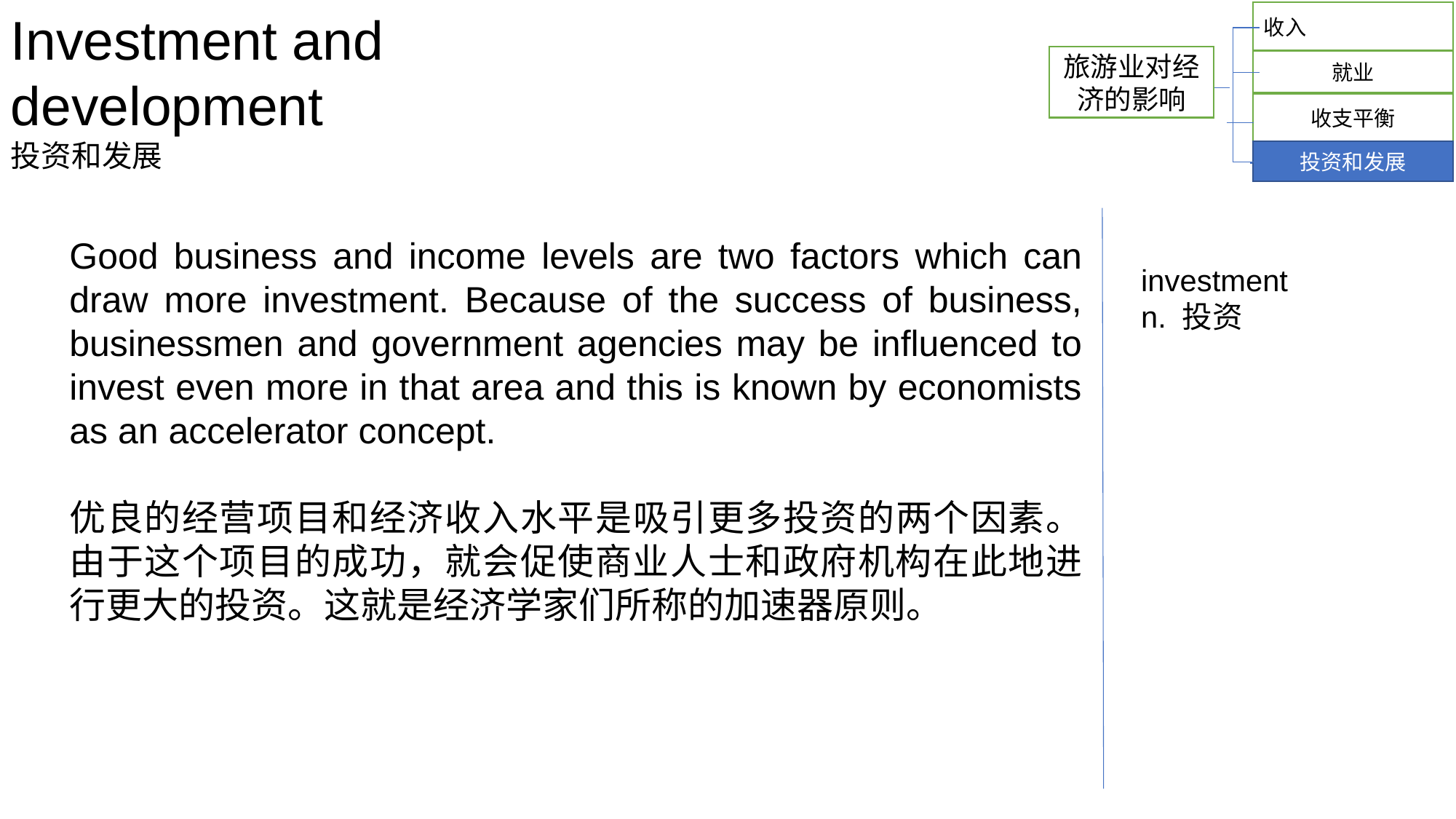

Investment and development
投资和发展
收入
旅游业对经济的影响
就业
收支平衡
投资和发展

 investment
 n. 投资

Good business and income levels are two factors which can draw more investment. Because of the success of business, businessmen and government agencies may be influenced to invest even more in that area and this is known by economists as an accelerator concept.

优良的经营项目和经济收入水平是吸引更多投资的两个因素。由于这个项目的成功，就会促使商业人士和政府机构在此地进行更大的投资。这就是经济学家们所称的加速器原则。